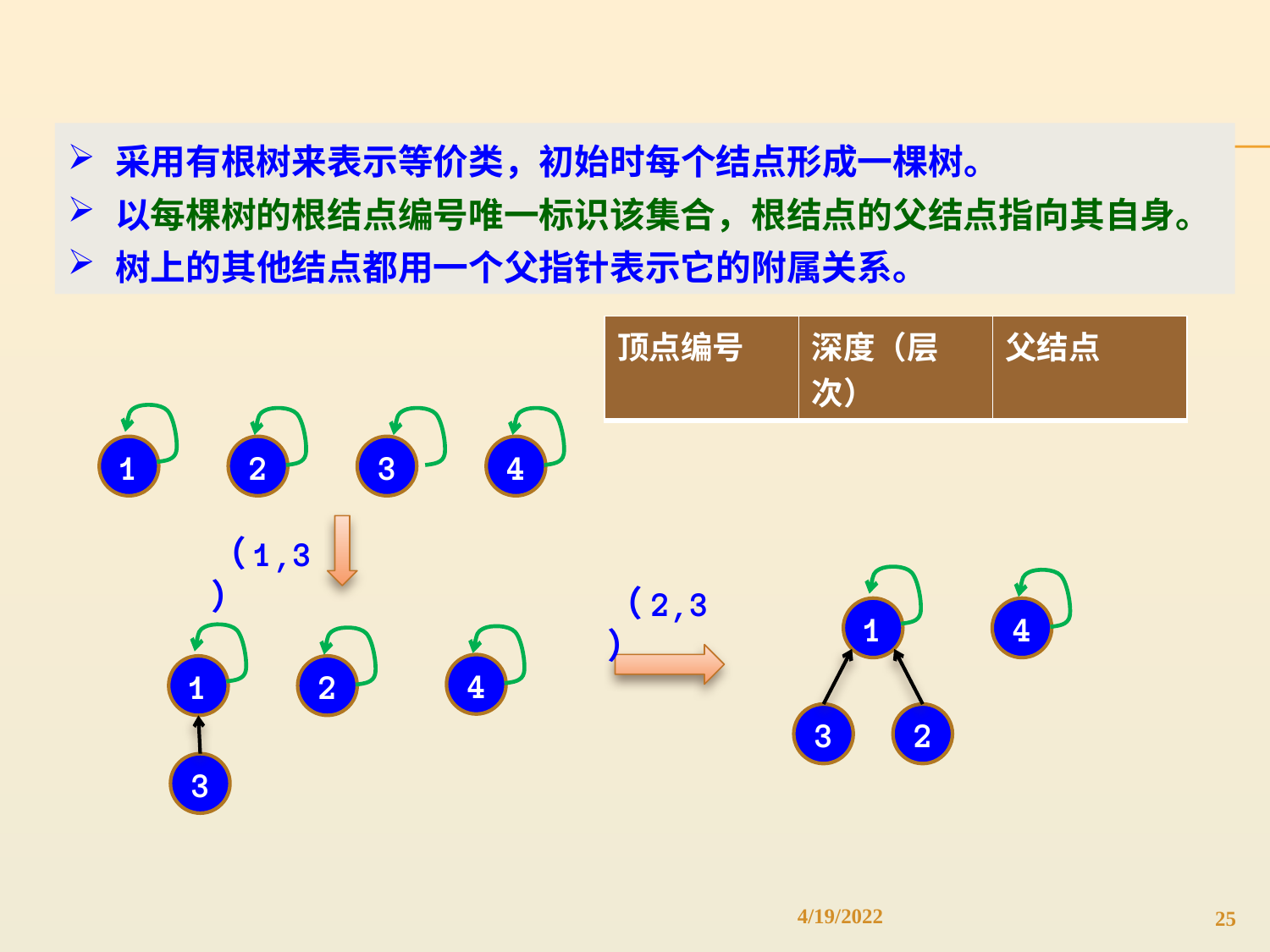

采用有根树来表示等价类，初始时每个结点形成一棵树。
以每棵树的根结点编号唯一标识该集合，根结点的父结点指向其自身。
树上的其他结点都用一个父指针表示它的附属关系。
| 顶点编号 | 深度（层次） | 父结点 |
| --- | --- | --- |

1
2
3
4

（1,3）

4
1
2
3

（2,3）
1
4

3
2
4/19/2022
25